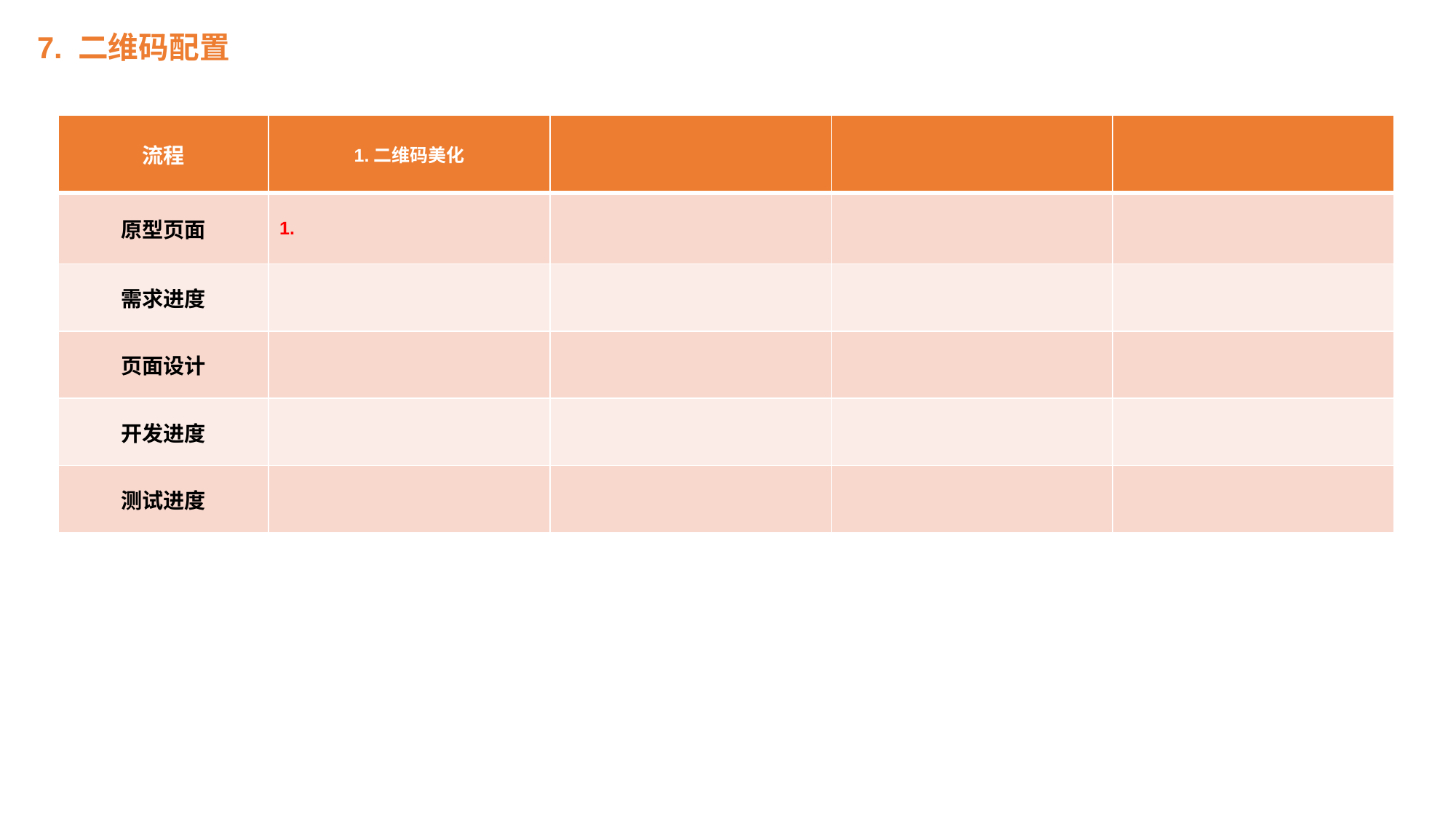

7. 二维码配置
| 流程 | 1.二维码美化 |  |  |  |
| --- | --- | --- | --- | --- |
| 原型页面 | 1. |  |  |  |
| 需求进度 |  |  |  |  |
| 页面设计 |  |  |  |  |
| 开发进度 |  |  |  |  |
| 测试进度 |  |  |  |  |